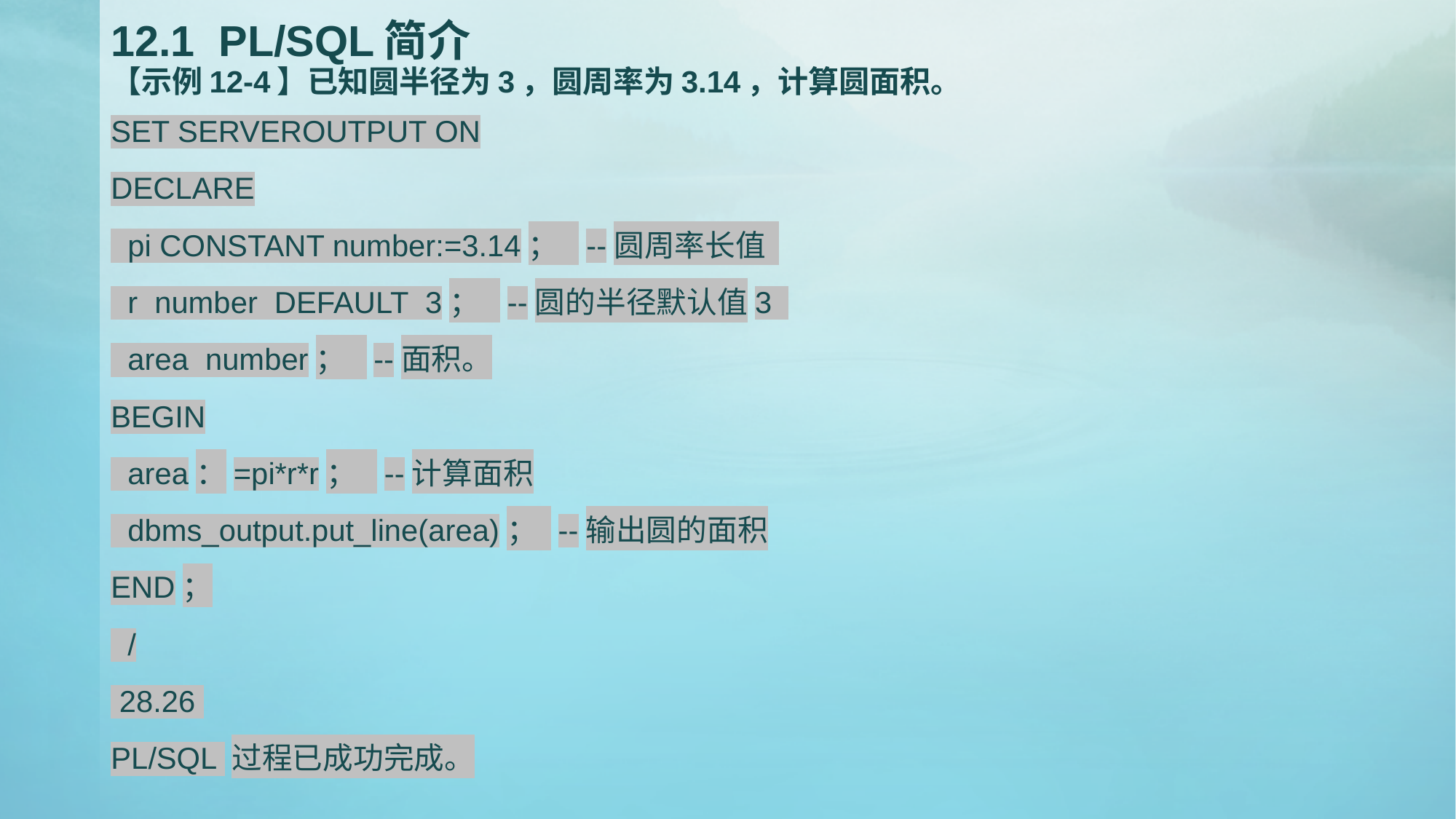

# 12.1  PL/SQL简介 【示例12-4】已知圆半径为3，圆周率为3.14，计算圆面积。
SET SERVEROUTPUT ON
DECLARE
  pi CONSTANT number:=3.14；   --圆周率长值
  r  number  DEFAULT  3；   --圆的半径默认值3
  area  number；   --面积。
BEGIN
  area：=pi*r*r；   --计算面积
  dbms_output.put_line(area)；  --输出圆的面积
END；
  /
 28.26
PL/SQL 过程已成功完成。
…